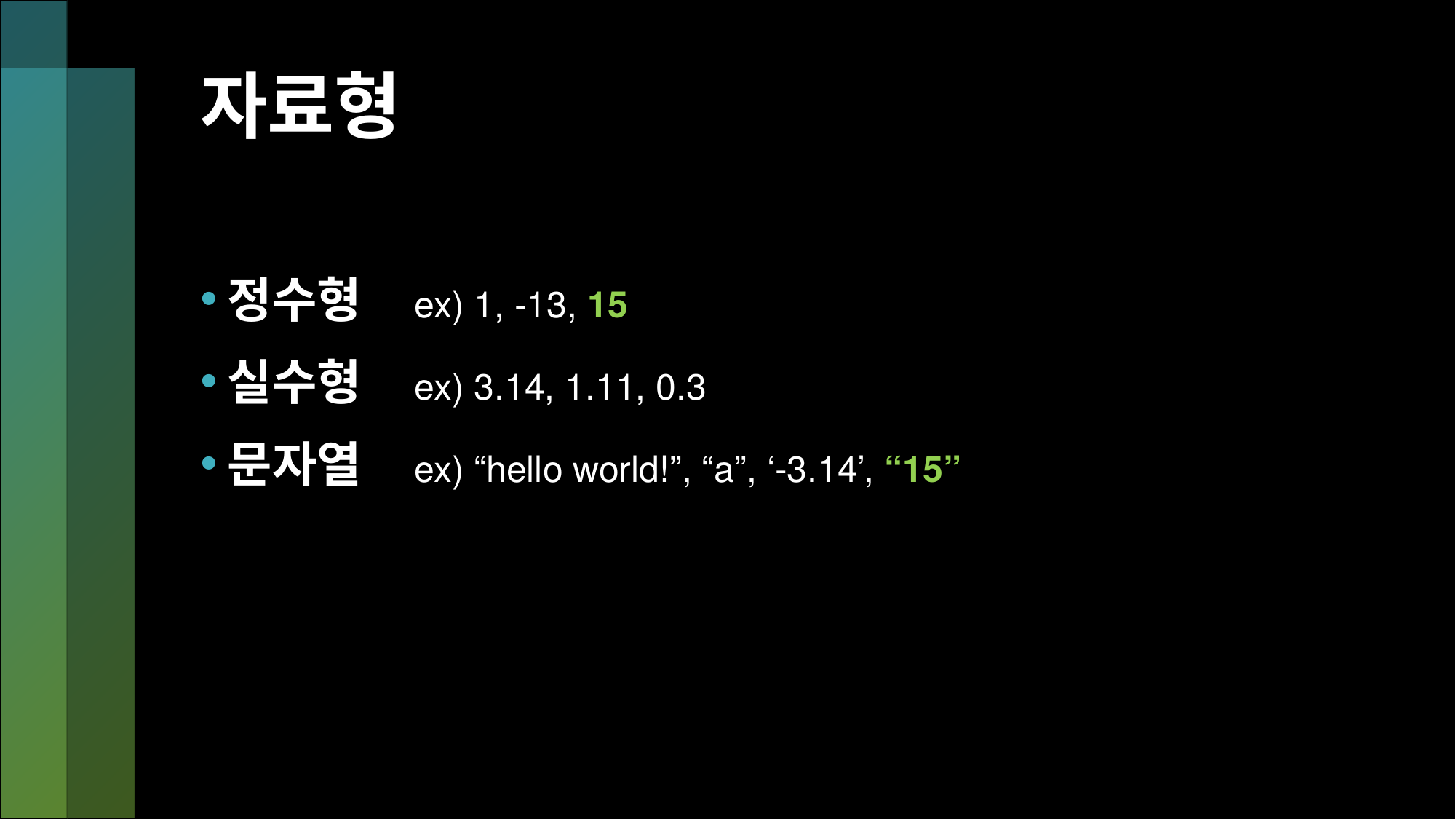

# 자료형
정수형   ex) 1, -13, 15
실수형   ex) 3.14, 1.11, 0.3
문자열   ex) “hello world!”, “a”, ‘-3.14’, “15”